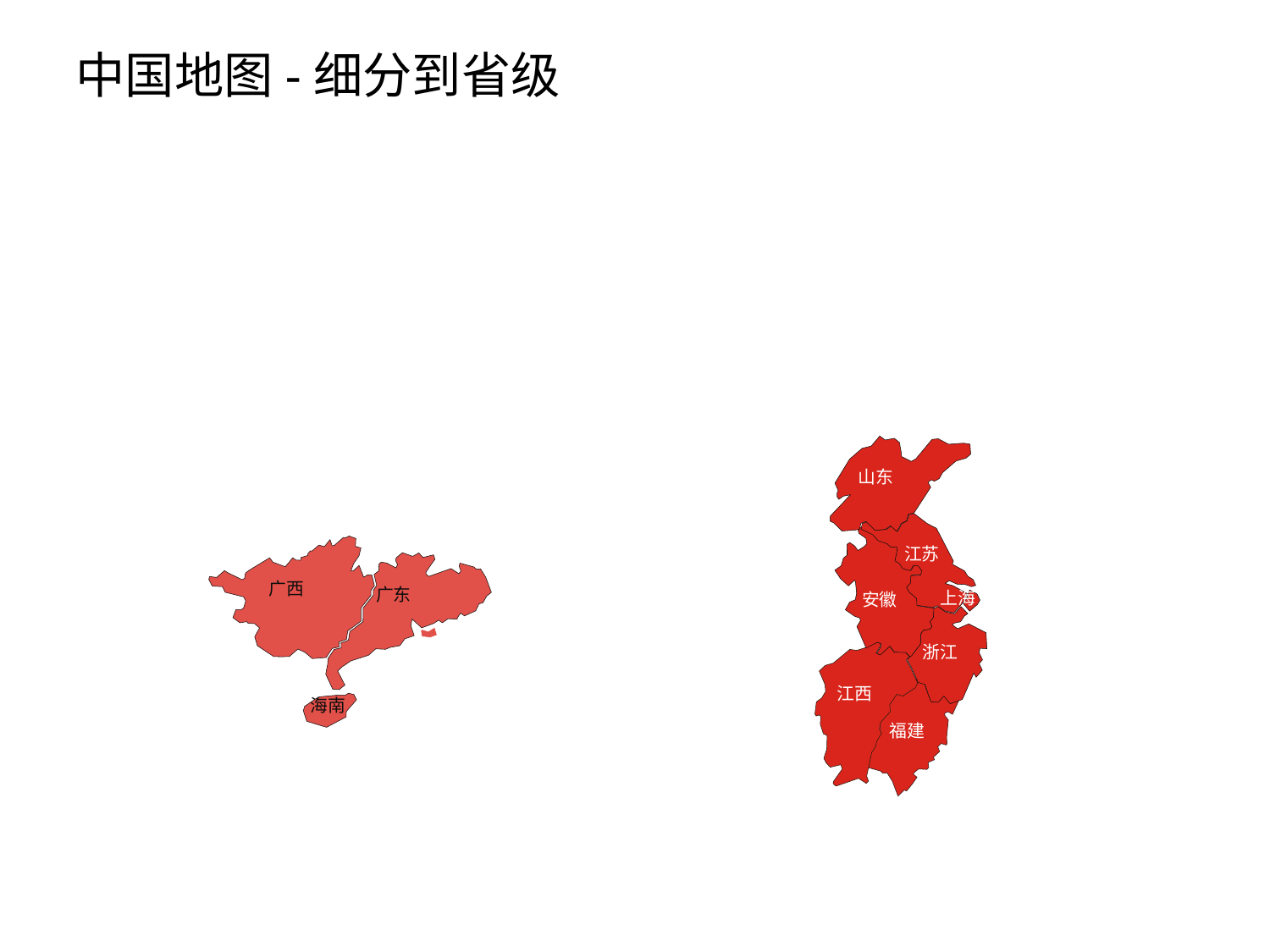

# 中国地图-细分到省级

山东
江苏
广西
广东
上海
安徽
浙江
江西
海南
福建